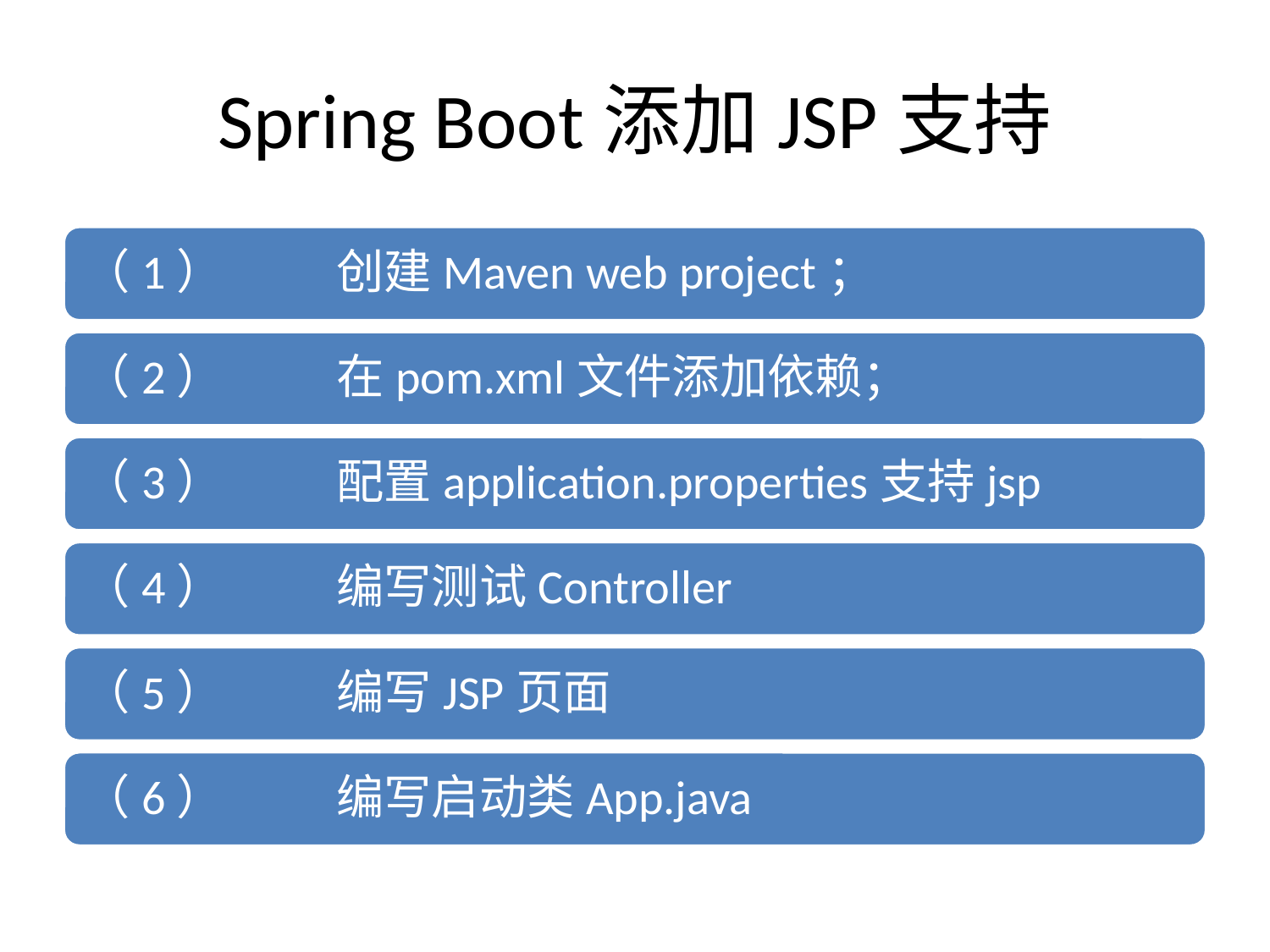

# Spring Boot添加JSP支持
（1）	创建Maven web project；
（2）	在pom.xml文件添加依赖；
（3）	配置application.properties支持jsp
（4）	编写测试Controller
（5）	编写JSP页面
（6）	编写启动类App.java